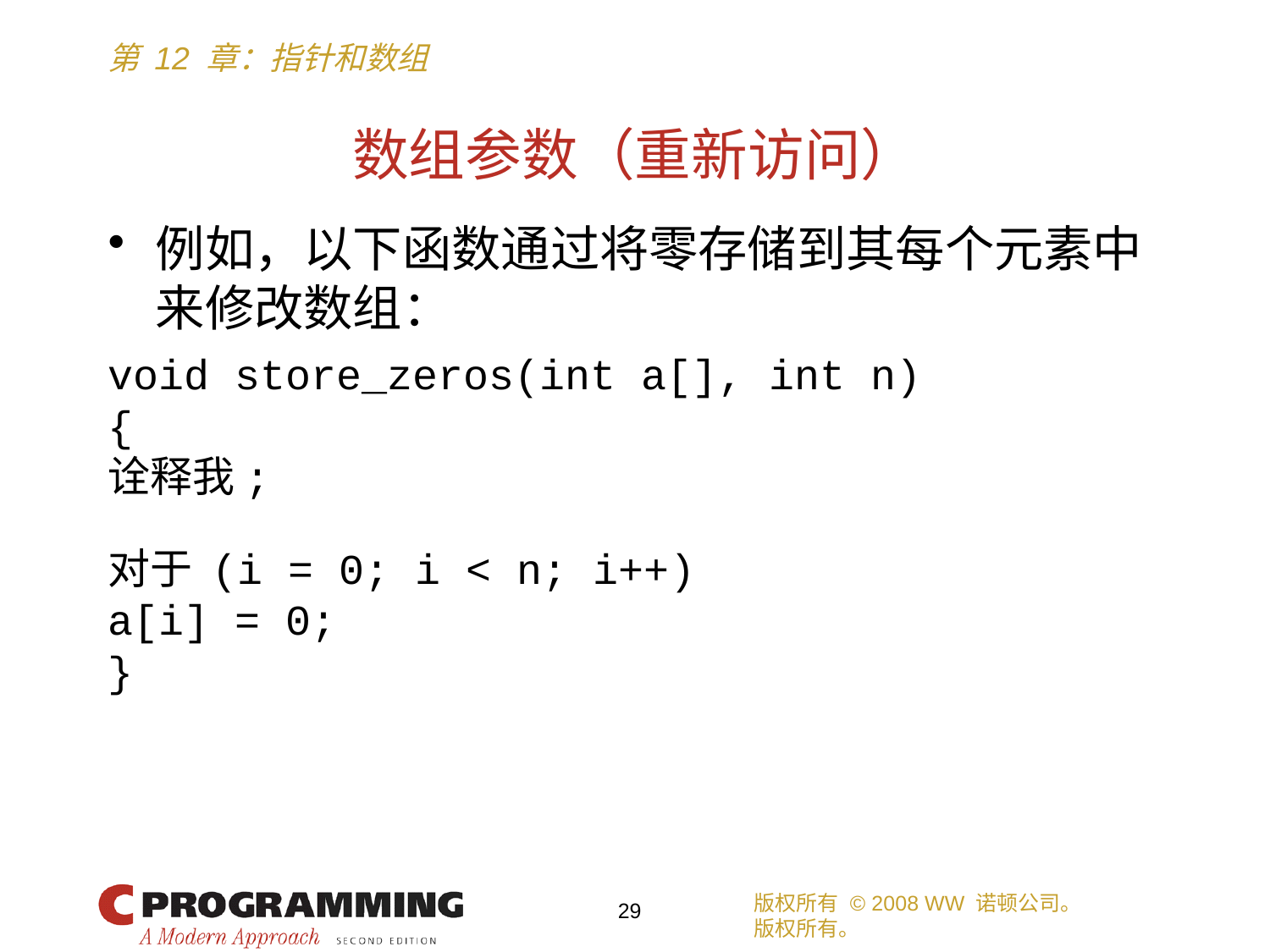

# 数组参数（重新访问）
例如，以下函数通过将零存储到其每个元素中来修改数组：
void store_zeros(int a[], int n)
{
诠释我;

对于 (i = 0; i < n; i++)
a[i] = 0;
}
版权所有 © 2008 WW 诺顿公司。
版权所有。
29